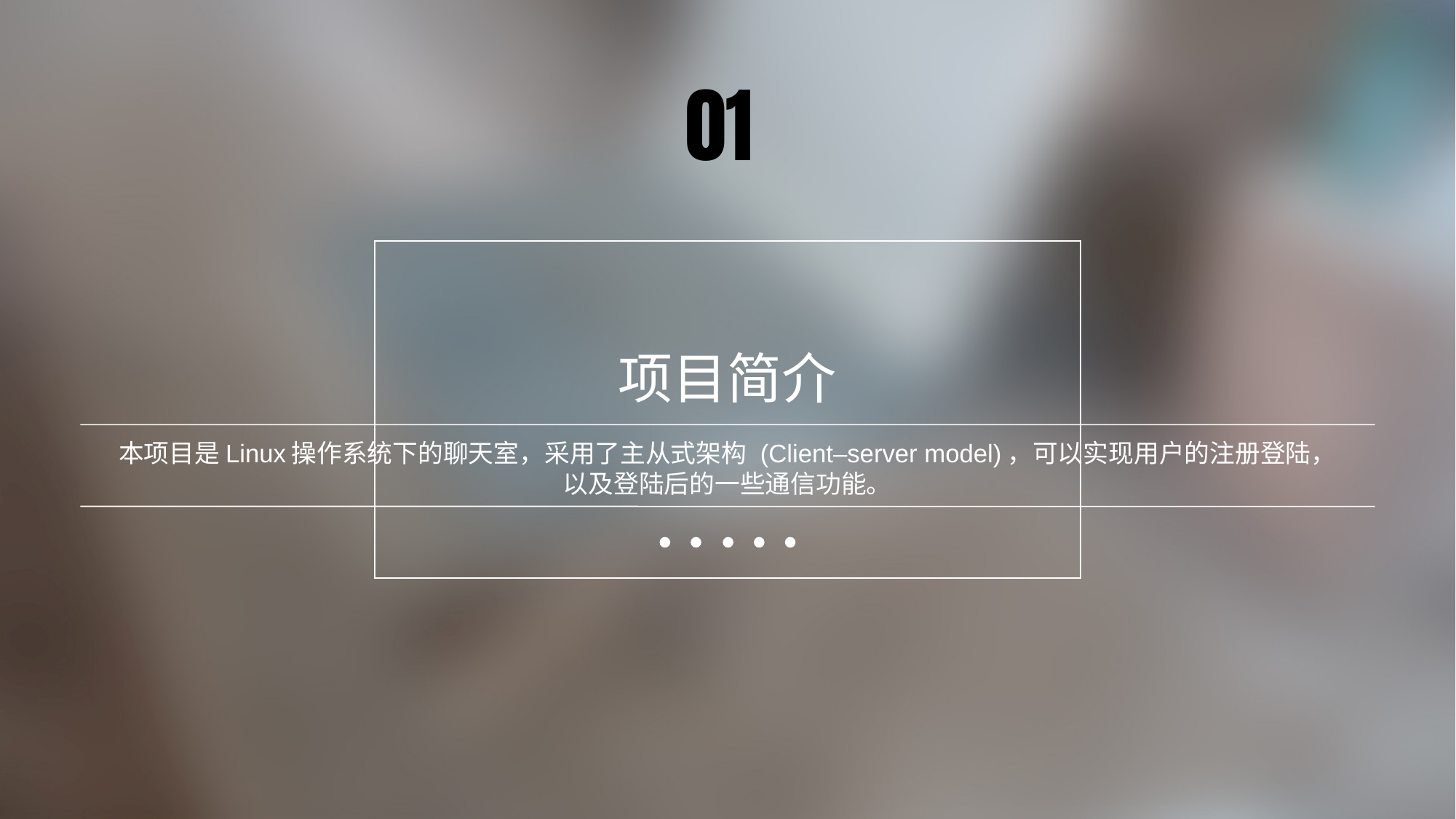

01
项目简介
本项目是Linux操作系统下的聊天室，采用了主从式架构 (Client–server model)，可以实现用户的注册登陆，以及登陆后的一些通信功能。